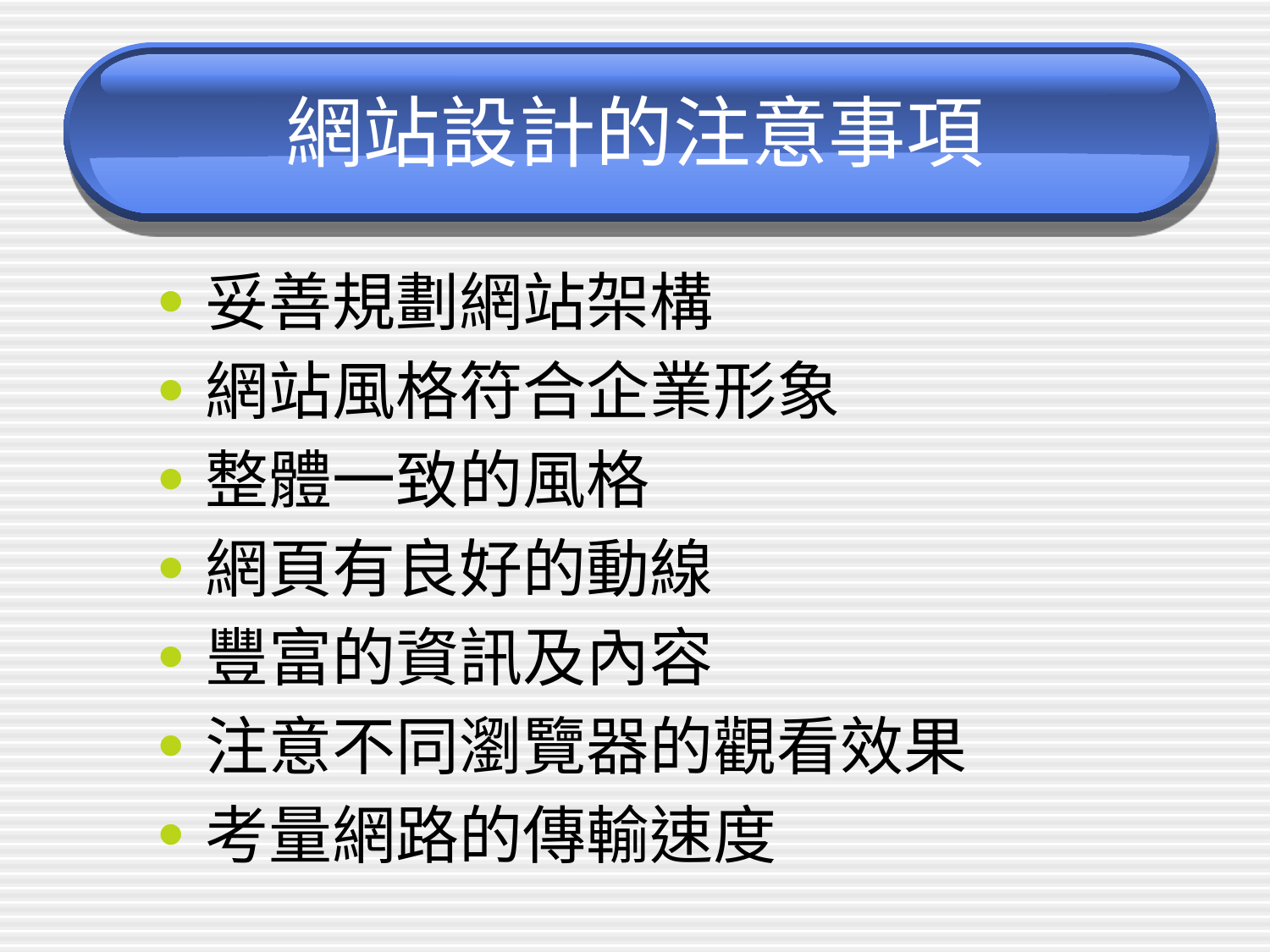

# 網站設計的注意事項
妥善規劃網站架構
網站風格符合企業形象
整體一致的風格
網頁有良好的動線
豐富的資訊及內容
注意不同瀏覽器的觀看效果
考量網路的傳輸速度